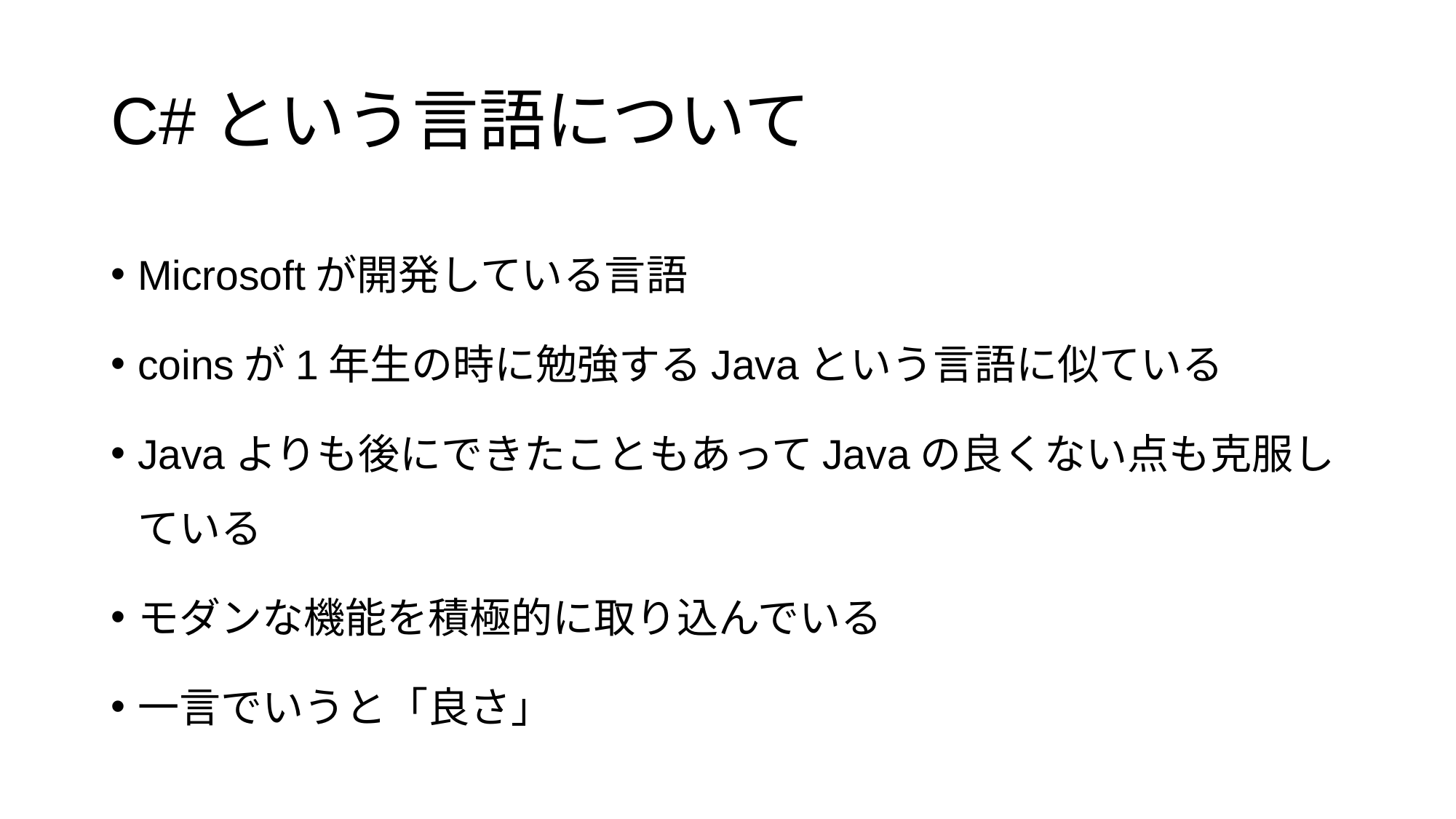

# C#という言語について
Microsoftが開発している言語
coinsが1年生の時に勉強するJavaという言語に似ている
Javaよりも後にできたこともあってJavaの良くない点も克服している
モダンな機能を積極的に取り込んでいる
一言でいうと「良さ」